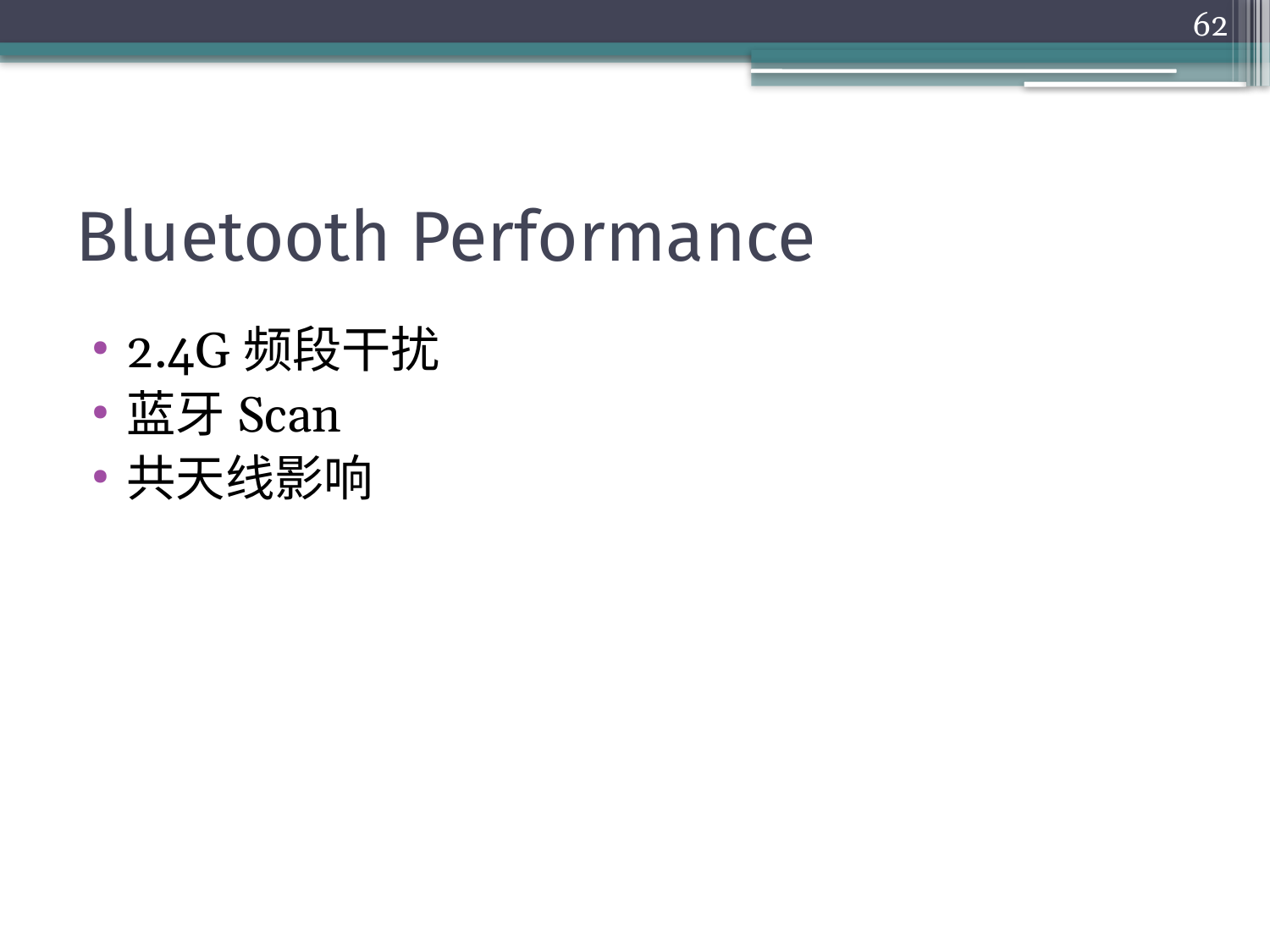

62
# Bluetooth Performance
2.4G频段干扰
蓝牙Scan
共天线影响